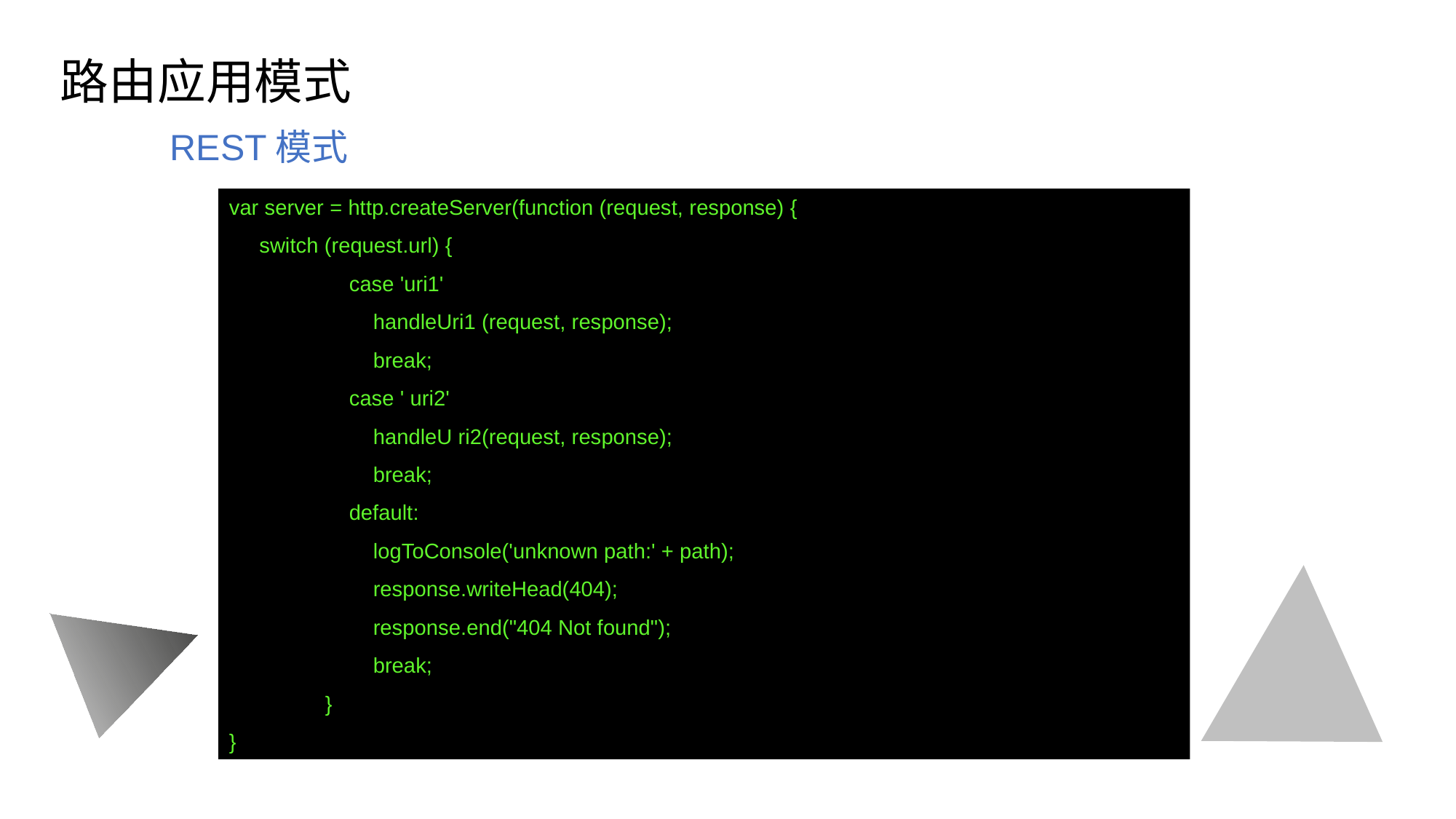

# 目录 CONTENTS
路由应用模式
REST模式
var server = http.createServer(function (request, response) {
     switch (request.url) {
                    case 'uri1'
                        handleUri1 (request, response);
                        break;
                    case ' uri2'
                        handleU ri2(request, response);
                        break;
                    default:
                        logToConsole('unknown path:' + path);
                        response.writeHead(404);
                        response.end("404 Not found");
                        break;
                }
}

17